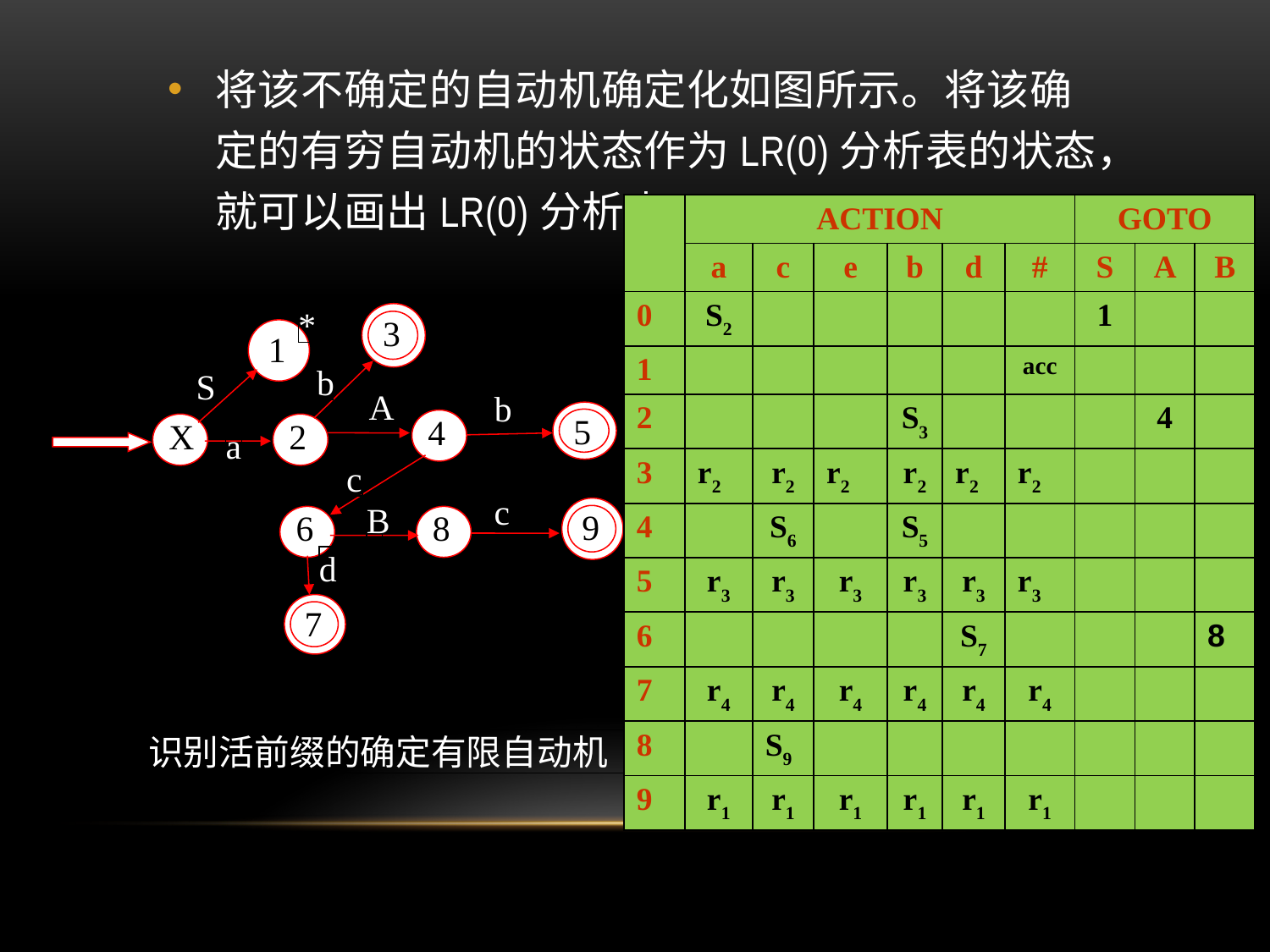

将该不确定的自动机确定化如图所示。将该确定的有穷自动机的状态作为LR(0)分析表的状态，就可以画出LR(0)分析表
|  | ACTION |  |  |  |  |  | GOTO |  |  |
| --- | --- | --- | --- | --- | --- | --- | --- | --- | --- |
|  | a | c | e | b | d | # | S | A | B |
| 0 | S2 |  |  |  |  |  | 1 |  |  |
| 1 |  |  |  |  |  | acc |  |  |  |
| 2 |  |  |  | S3 |  |  |  | 4 |  |
| 3 | r2 | r2 | r2 | r2 | r2 | r2 |  |  |  |
| 4 |  | S6 |  | S5 |  |  |  |  |  |
| 5 | r3 | r3 | r3 | r3 | r3 | r3 |  |  |  |
| 6 |  |  |  |  | S7 |  |  |  | 8 |
| 7 | r4 | r4 | r4 | r4 | r4 | r4 |  |  |  |
| 8 |  | S9 |  |  |  |  |  |  |  |
| 9 | r1 | r1 | r1 | r1 | r1 | r1 |  |  |  |
*

3

1
b

S

A
b

5

4

X

2
a

c
c
B

9

6

8

d

7
识别活前缀的确定有限自动机